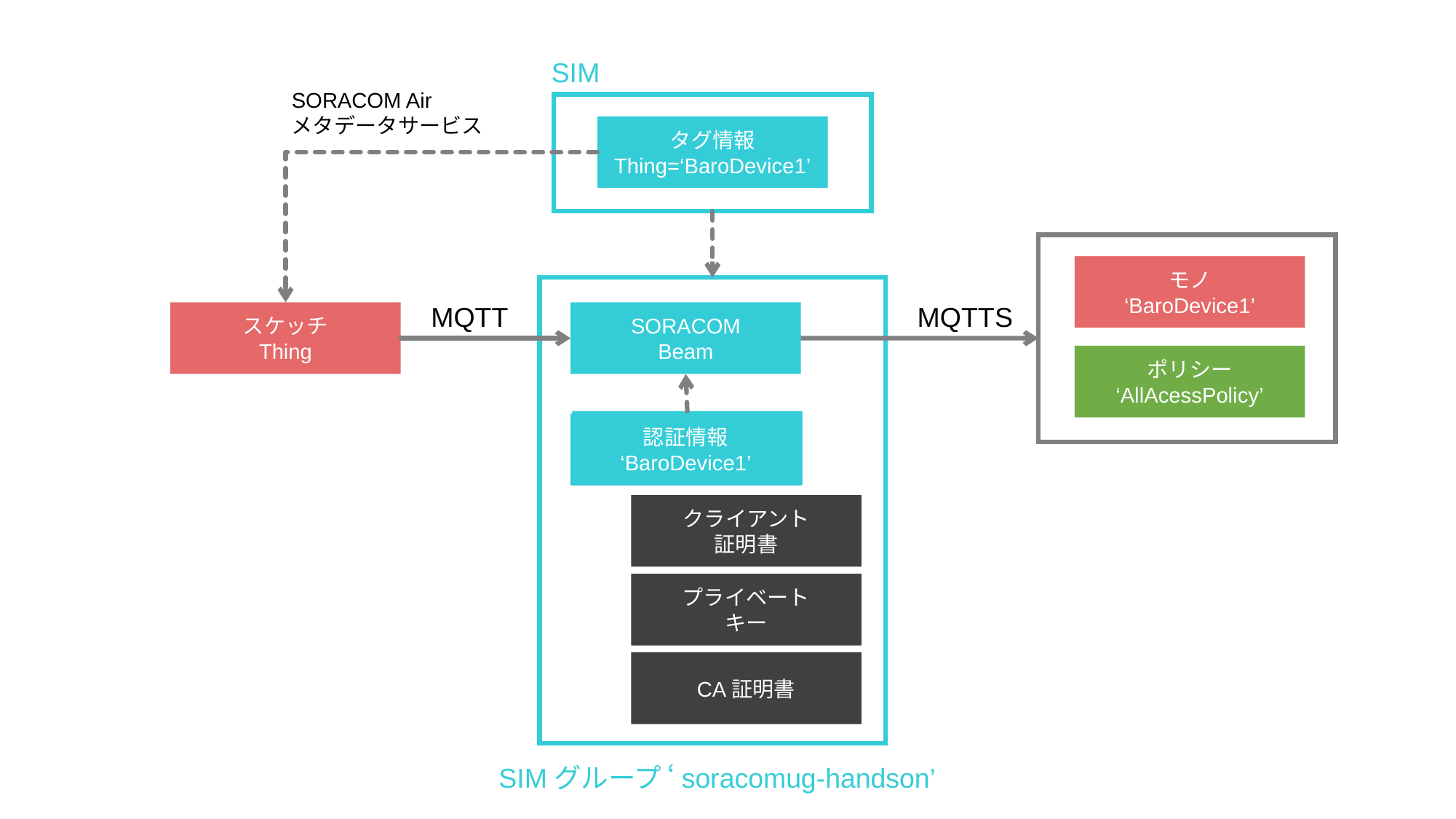

SIM
SORACOM Air
メタデータサービス

タグ情報
Thing=‘BaroDevice1’

モノ
‘BaroDevice1’

MQTT
MQTTS
スケッチ
Thing
SORACOM
Beam
ポリシー
‘AllAcessPolicy’
認証情報
‘BaroDevice1’
認証情報
‘BaroDevice1’
認証情報
‘BaroDevice1’
クライアント
証明書
プライベート
キー
CA証明書
SIMグループ ‘soracomug-handson’